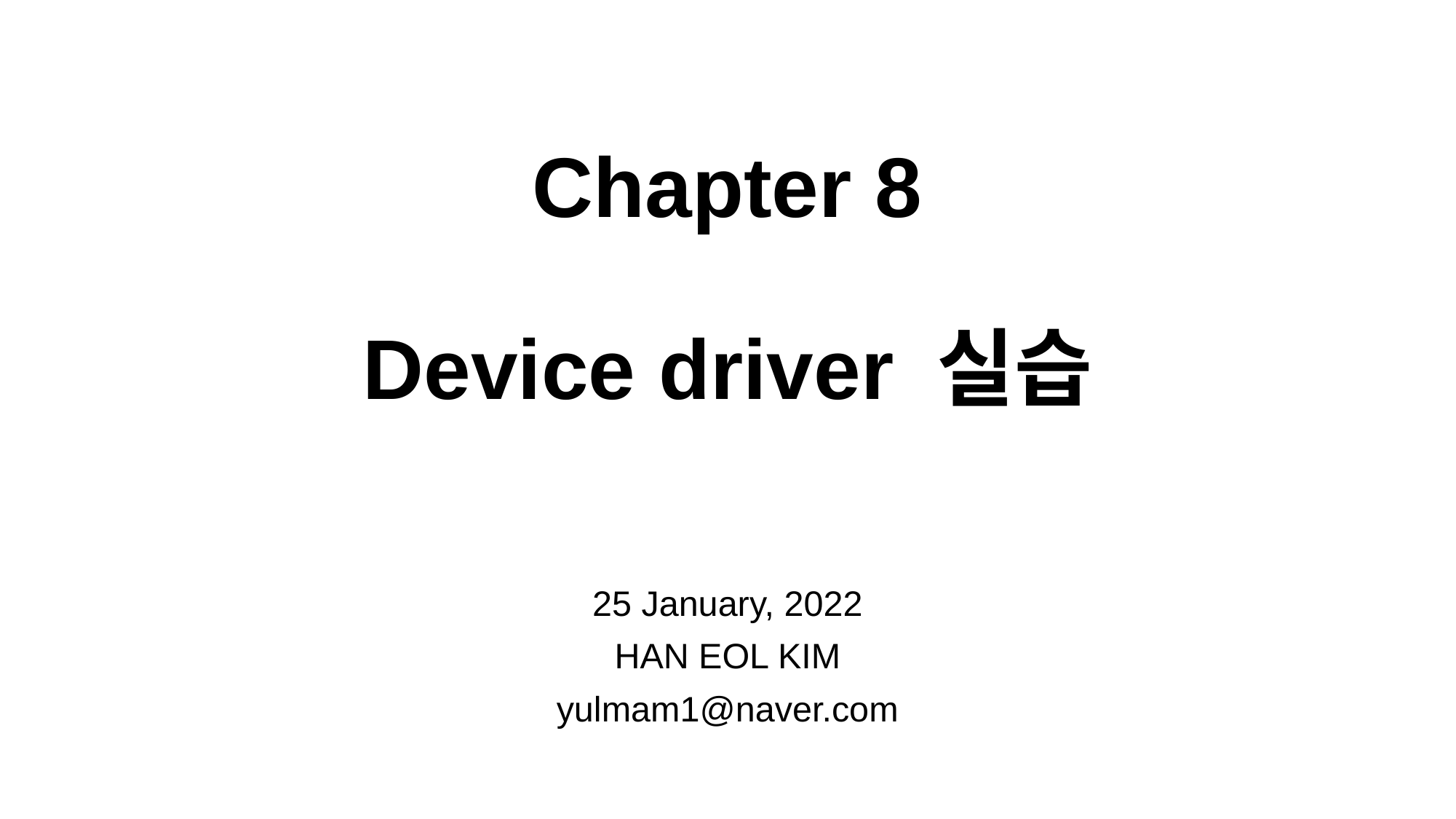

# Chapter 8 Device driver 실습

25 January, 2022
HAN EOL KIM
yulmam1@naver.com